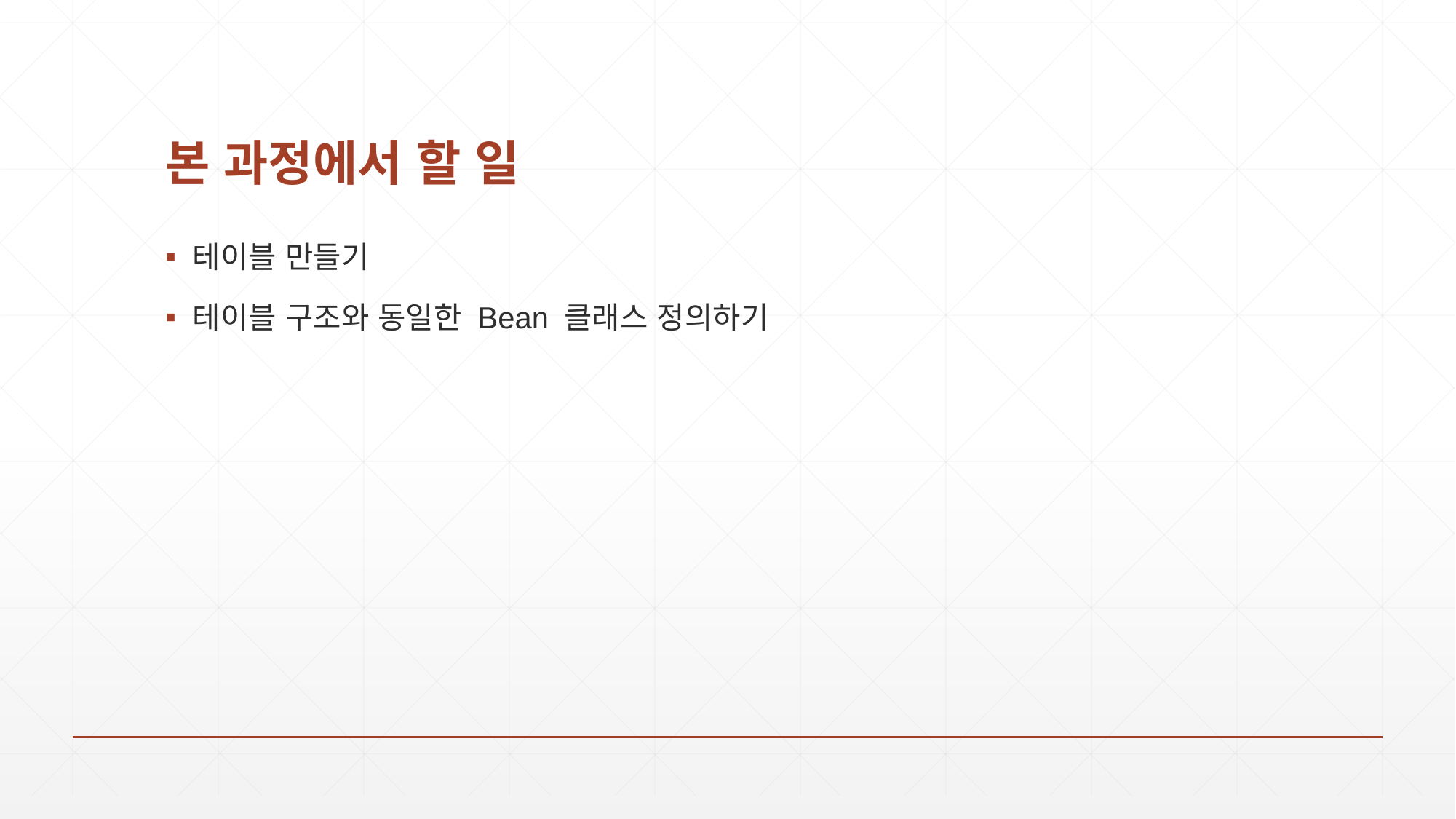

# 본 과정에서 할 일
테이블 만들기
테이블 구조와 동일한 Bean 클래스 정의하기